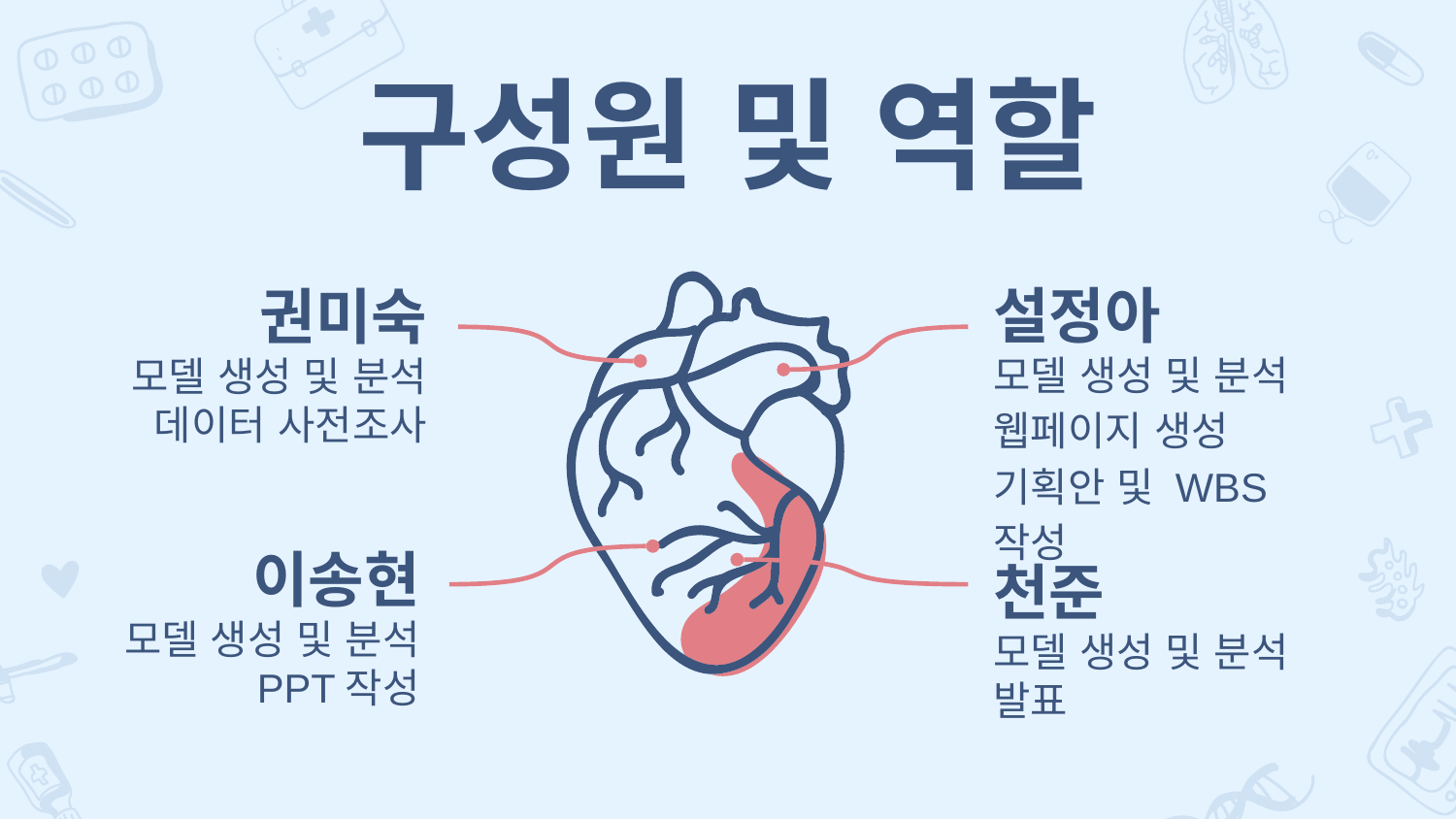

# 구성원 및 역할
설정아
모델 생성 및 분석
웹페이지 생성
기획안 및 WBS 작성

권미숙
모델 생성 및 분석
데이터 사전조사

이송현
모델 생성 및 분석
PPT작성
천준
모델 생성 및 분석
발표